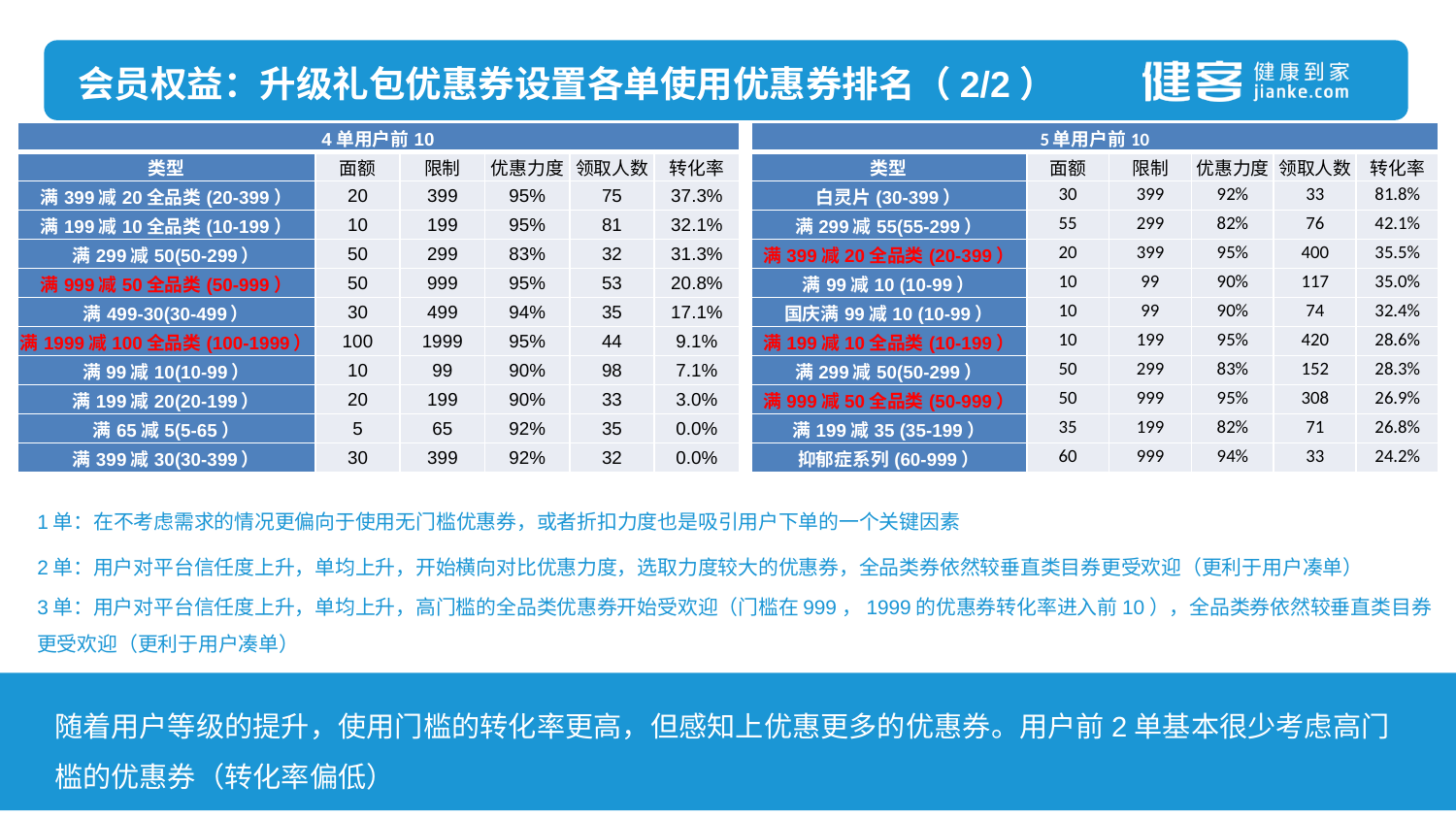

会员权益：升级礼包优惠券设置各单使用优惠券排名（2/2）
| 4单用户前10 |  |  |  |  |  |
| --- | --- | --- | --- | --- | --- |
| 类型 | 面额 | 限制 | 优惠力度 | 领取人数 | 转化率 |
| 满399减20全品类(20-399） | 20 | 399 | 95% | 75 | 37.3% |
| 满199减10全品类(10-199） | 10 | 199 | 95% | 81 | 32.1% |
| 满299减50(50-299） | 50 | 299 | 83% | 32 | 31.3% |
| 满999减50全品类(50-999） | 50 | 999 | 95% | 53 | 20.8% |
| 满499-30(30-499） | 30 | 499 | 94% | 35 | 17.1% |
| 满1999减100全品类(100-1999） | 100 | 1999 | 95% | 44 | 9.1% |
| 满99减10(10-99） | 10 | 99 | 90% | 98 | 7.1% |
| 满199减20(20-199） | 20 | 199 | 90% | 33 | 3.0% |
| 满65减5(5-65） | 5 | 65 | 92% | 35 | 0.0% |
| 满399减30(30-399） | 30 | 399 | 92% | 32 | 0.0% |
| 5单用户前10 |  |  |  |  |  |
| --- | --- | --- | --- | --- | --- |
| 类型 | 面额 | 限制 | 优惠力度 | 领取人数 | 转化率 |
| 白灵片(30-399） | 30 | 399 | 92% | 33 | 81.8% |
| 满299减55(55-299） | 55 | 299 | 82% | 76 | 42.1% |
| 满399减20全品类(20-399） | 20 | 399 | 95% | 400 | 35.5% |
| 满99减10 (10-99） | 10 | 99 | 90% | 117 | 35.0% |
| 国庆满99减10 (10-99） | 10 | 99 | 90% | 74 | 32.4% |
| 满199减10全品类(10-199） | 10 | 199 | 95% | 420 | 28.6% |
| 满299减50(50-299） | 50 | 299 | 83% | 152 | 28.3% |
| 满999减50全品类(50-999） | 50 | 999 | 95% | 308 | 26.9% |
| 满199减35 (35-199） | 35 | 199 | 82% | 71 | 26.8% |
| 抑郁症系列(60-999） | 60 | 999 | 94% | 33 | 24.2% |
1单：在不考虑需求的情况更偏向于使用无门槛优惠券，或者折扣力度也是吸引用户下单的一个关键因素
2单：用户对平台信任度上升，单均上升，开始横向对比优惠力度，选取力度较大的优惠券，全品类券依然较垂直类目券更受欢迎（更利于用户凑单）
3单：用户对平台信任度上升，单均上升，高门槛的全品类优惠券开始受欢迎（门槛在999，1999的优惠券转化率进入前10），全品类券依然较垂直类目券更受欢迎（更利于用户凑单）

随着用户等级的提升，使用门槛的转化率更高，但感知上优惠更多的优惠券。用户前2单基本很少考虑高门槛的优惠券（转化率偏低）